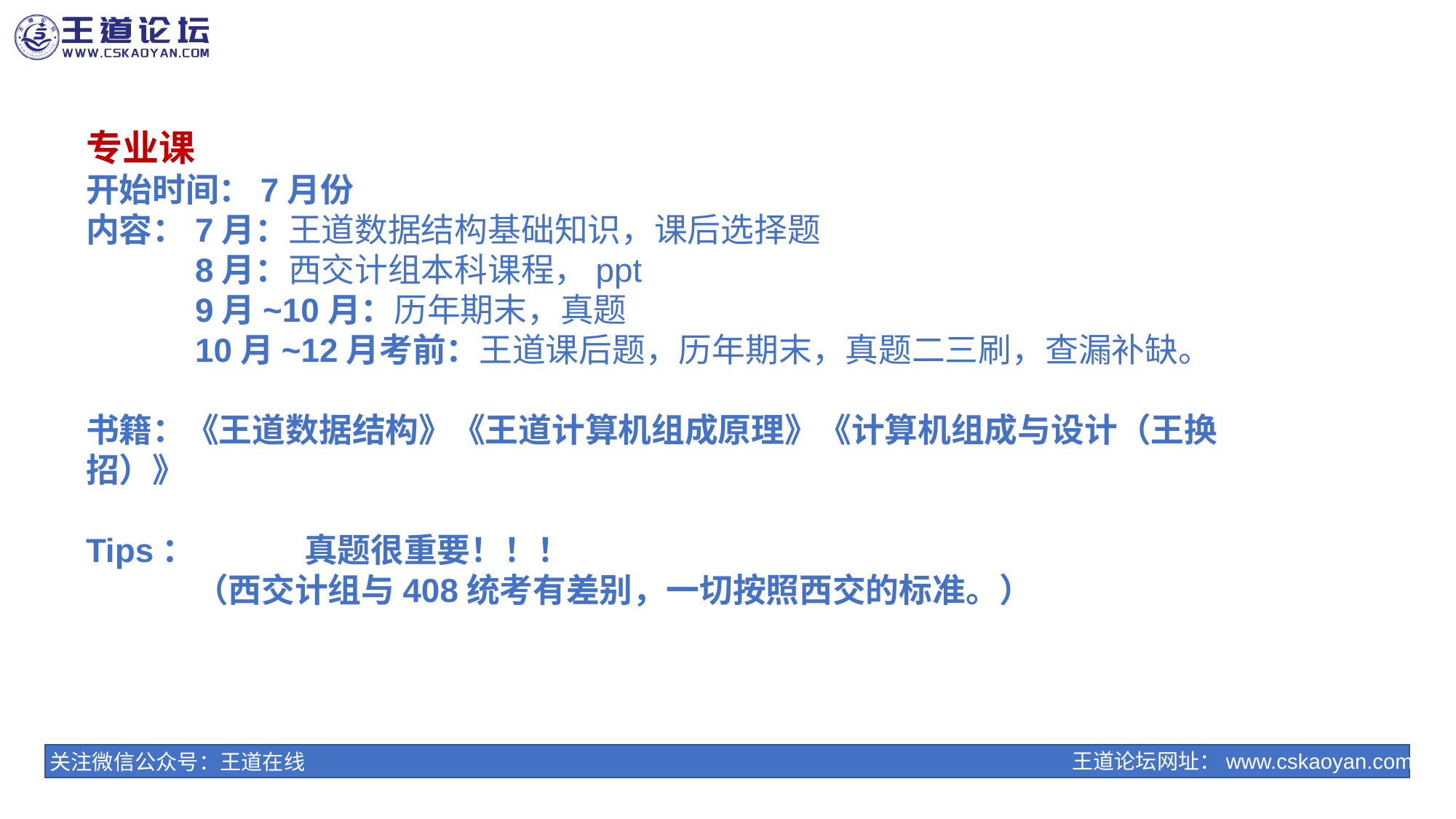

专业课
开始时间：7月份
内容：	7月：王道数据结构基础知识，课后选择题
	8月：西交计组本科课程，ppt
	9月~10月：历年期末，真题
	10月~12月考前：王道课后题，历年期末，真题二三刷，查漏补缺。

书籍：《王道数据结构》《王道计算机组成原理》《计算机组成与设计（王换招）》

Tips：	真题很重要！！！
	（西交计组与408统考有差别，一切按照西交的标准。）
王道论坛网址：www.cskaoyan.com
关注微信公众号：王道在线